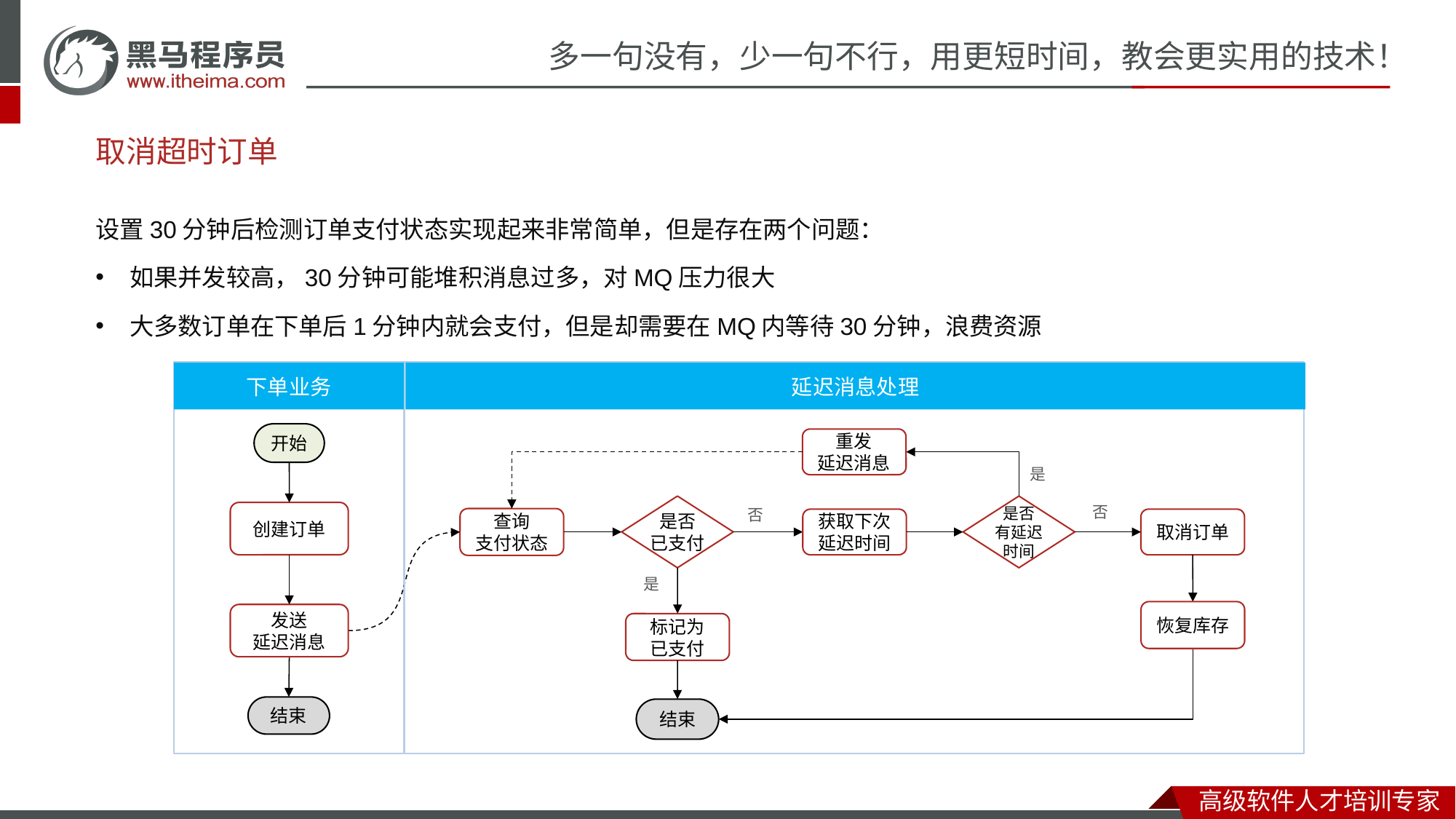

# 取消超时订单
设置30分钟后检测订单支付状态实现起来非常简单，但是存在两个问题：
如果并发较高，30分钟可能堆积消息过多，对MQ压力很大
大多数订单在下单后1分钟内就会支付，但是却需要在MQ内等待30分钟，浪费资源

下单业务
延迟消息处理
开始
重发
延迟消息
是
是否
已支付
是否
有延迟时间
否
否
创建订单
查询
支付状态
获取下次
延迟时间
取消订单
是
恢复库存
发送
延迟消息
标记为
已支付
结束
结束